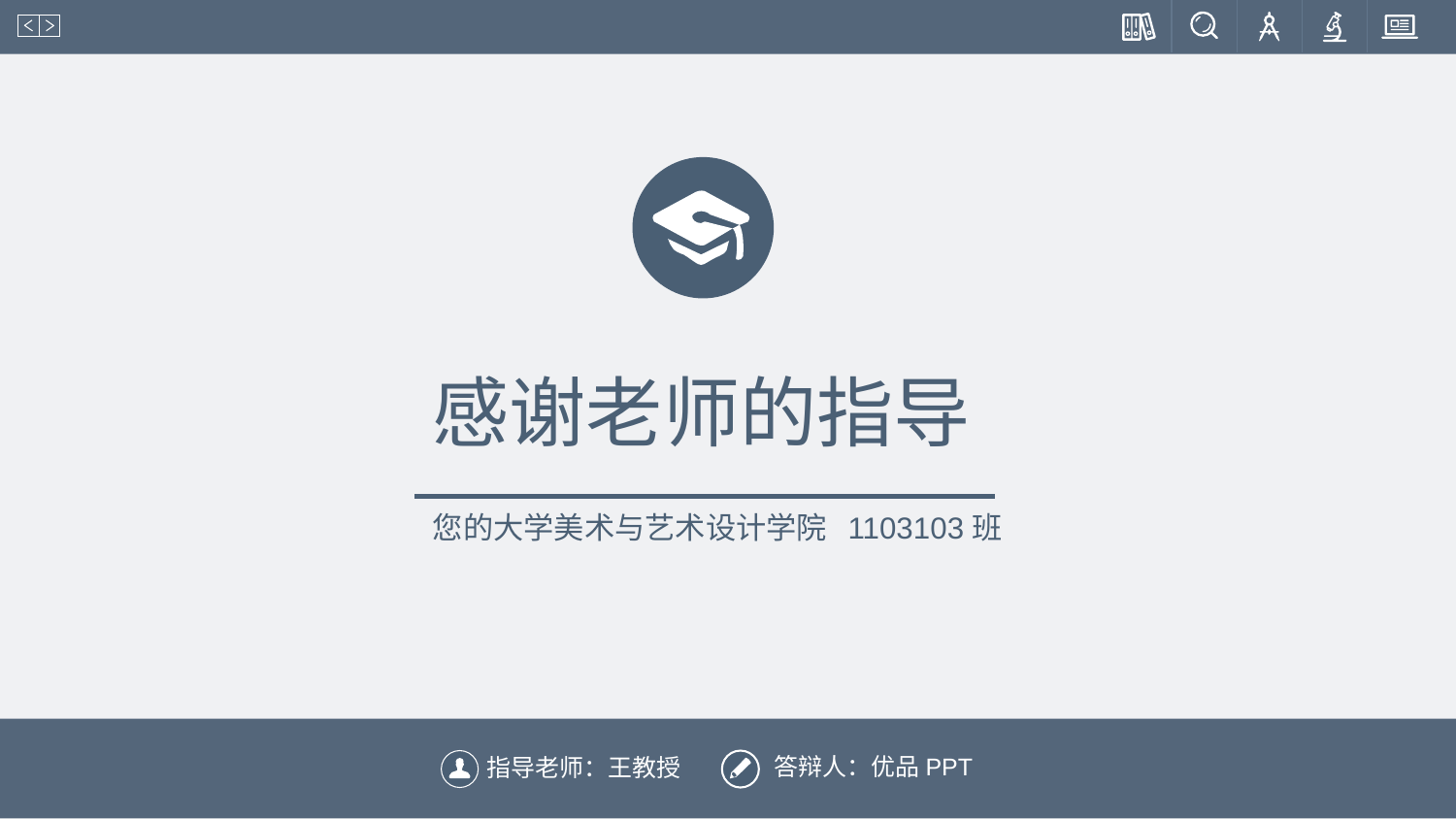

感谢老师的指导
您的大学美术与艺术设计学院  1103103班
答辩人：优品PPT
指导老师：王教授